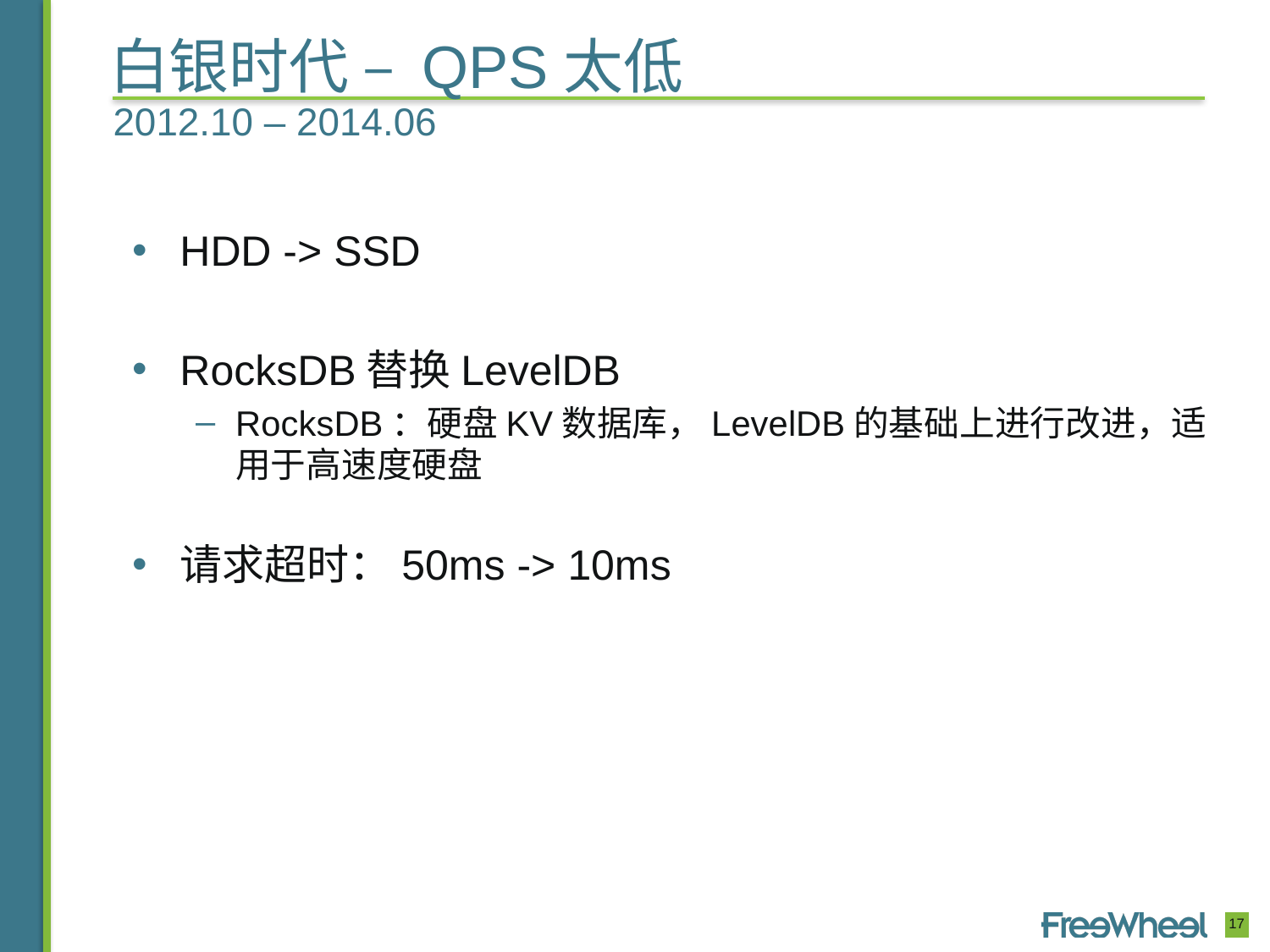

# 白银时代 – QPS太低
2012.10 – 2014.06
HDD -> SSD

RocksDB替换LevelDB
RocksDB：硬盘KV数据库，LevelDB的基础上进行改进，适用于高速度硬盘

请求超时：50ms -> 10ms
17